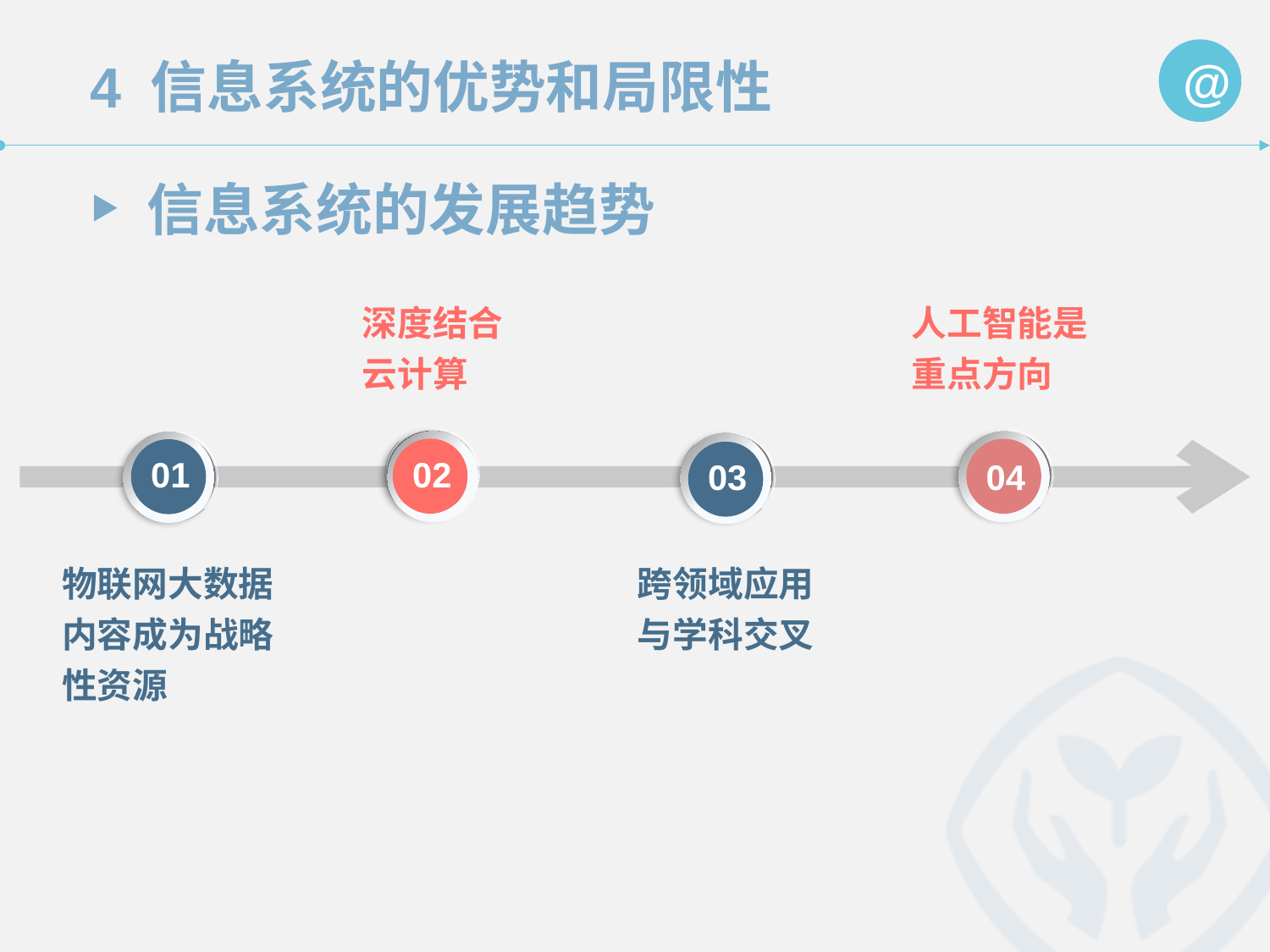

信息系统的发展趋势

深度结合云计算
人工智能是重点方向

02

04

01

03
物联网大数据内容成为战略性资源
跨领域应用与学科交叉